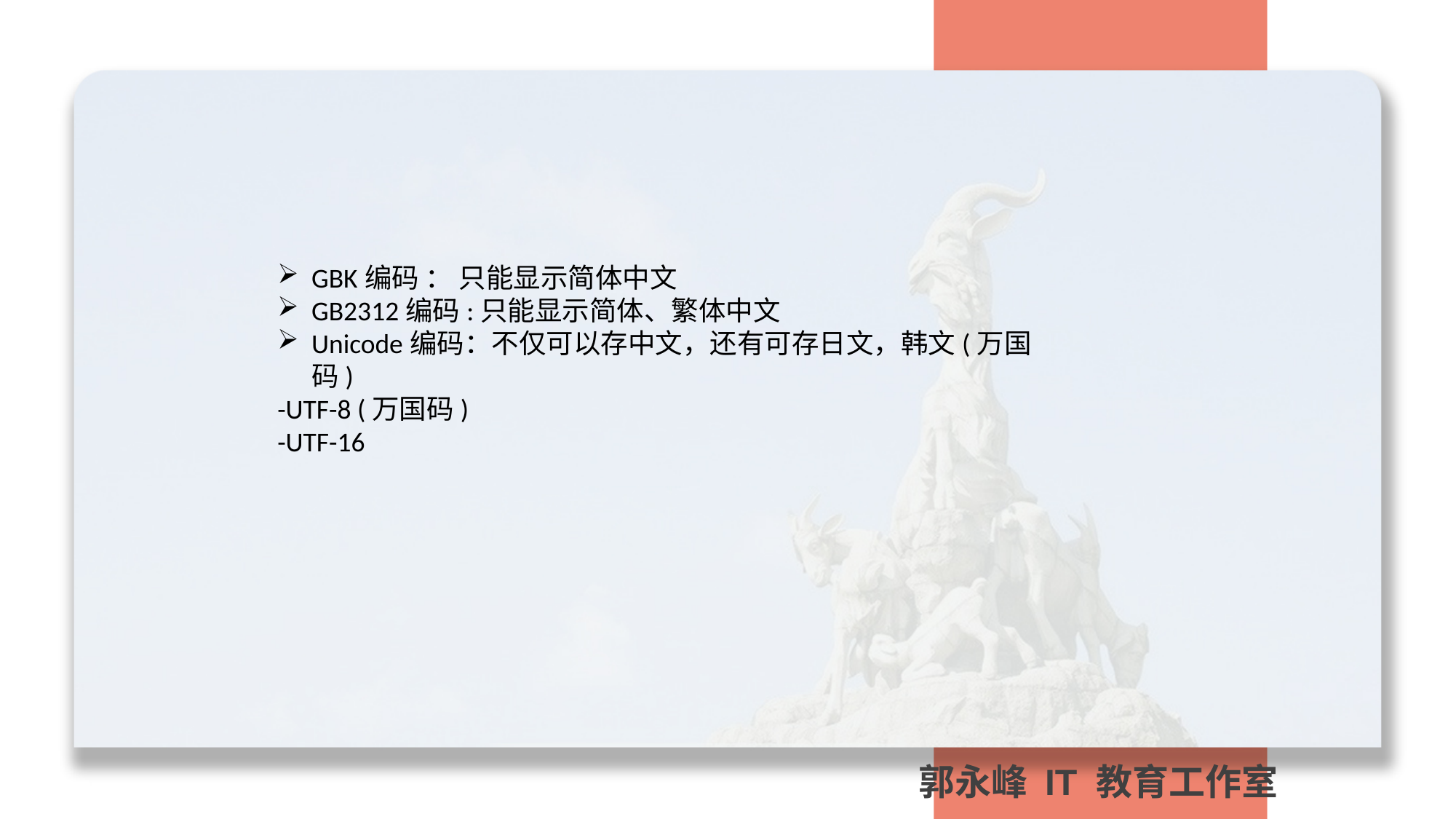

GBK编码 ： 只能显示简体中文
GB2312编码:只能显示简体、繁体中文
Unicode编码：不仅可以存中文，还有可存日文，韩文(万国码)
-UTF-8 (万国码)
-UTF-16